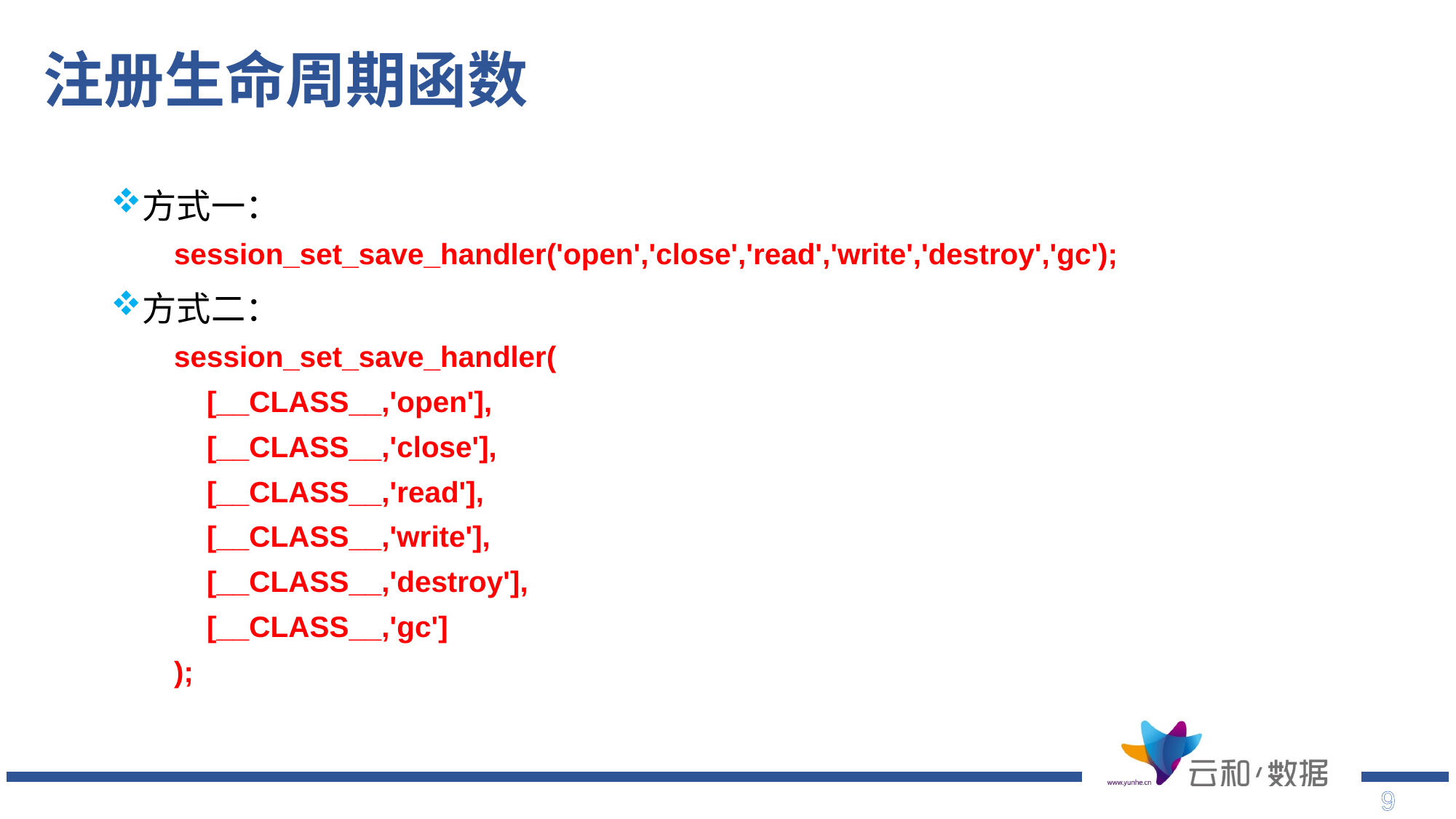

# 注册生命周期函数
方式一：
session_set_save_handler('open','close','read','write','destroy','gc');
方式二：
session_set_save_handler(
    [__CLASS__,'open'],
    [__CLASS__,'close'],
    [__CLASS__,'read'],
    [__CLASS__,'write'],
    [__CLASS__,'destroy'],
    [__CLASS__,'gc']
);